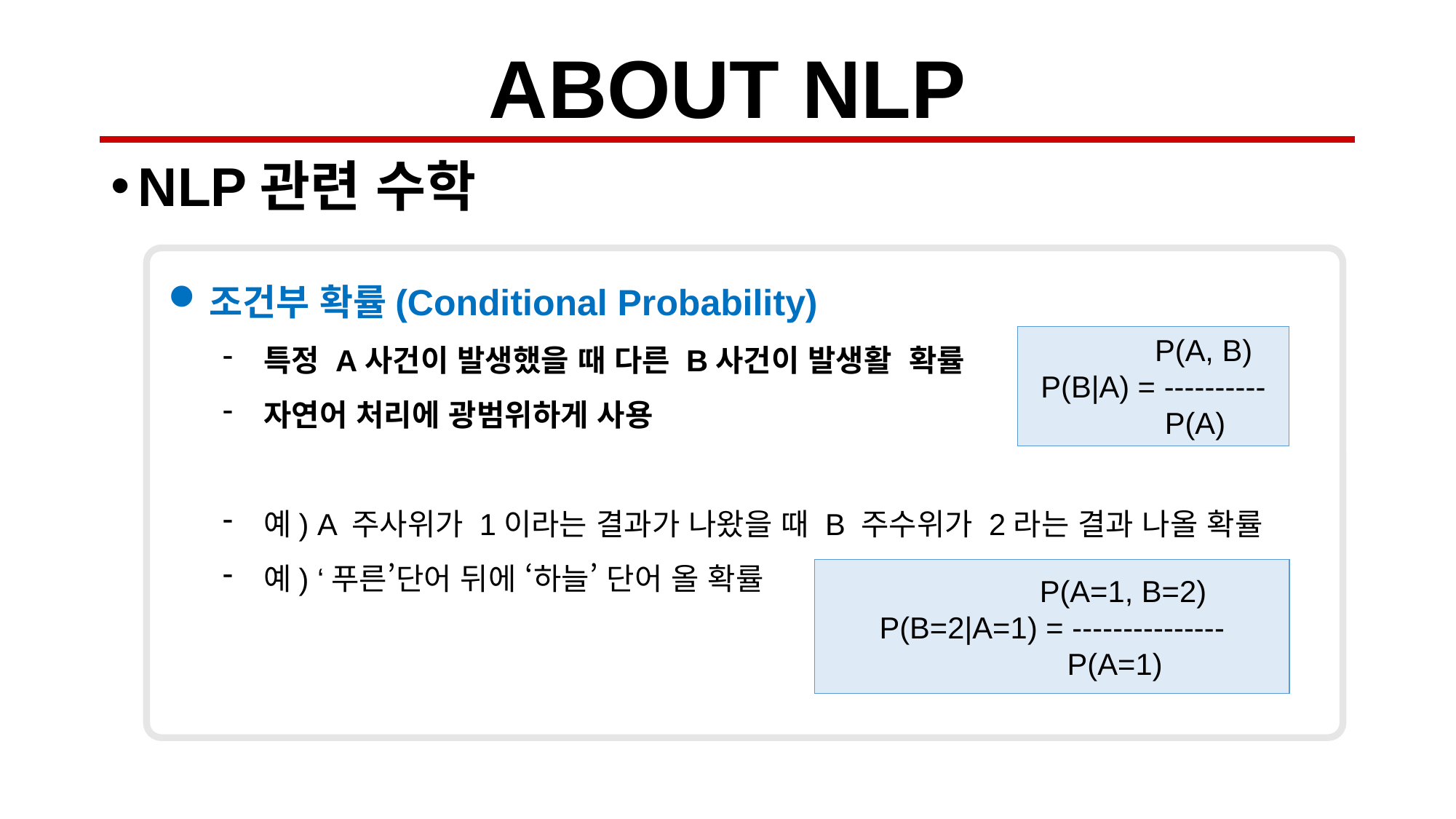

# ABOUT NLP
NLP관련 수학
조건부 확률(Conditional Probability)
특정 A사건이 발생했을 때 다른 B사건이 발생활  확률
자연어 처리에 광범위하게 사용

예) A 주사위가 1이라는 결과가 나왔을 때 B 주수위가 2라는 결과 나올 확률
예) ‘푸른’단어 뒤에 ‘하늘’ 단어 올 확률

            P(A, B)
P(B|A) = ----------
            P(A)
                 P(A=1, B=2)
P(B=2|A=1) = ---------------
                 P(A=1)